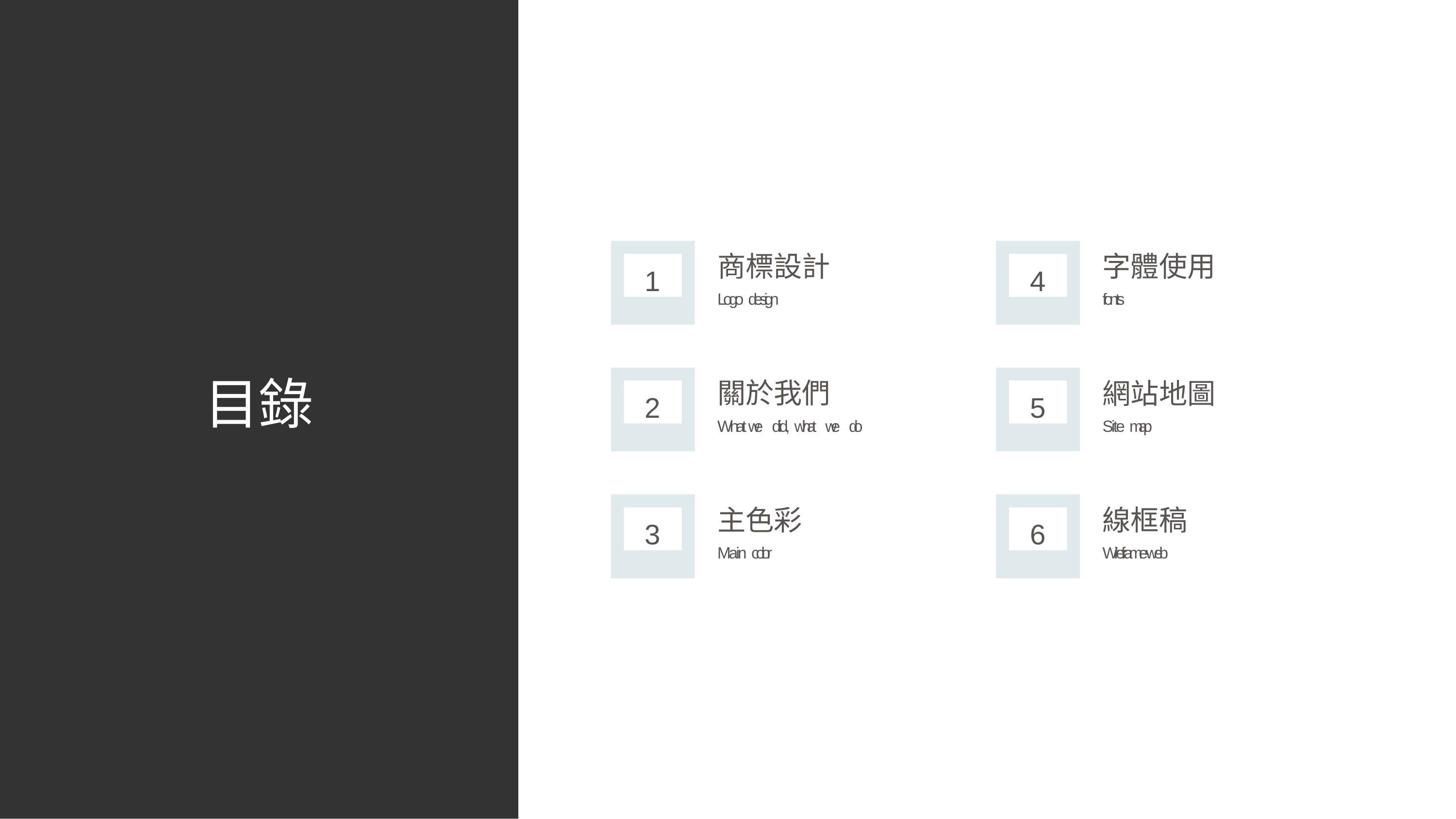

# 商標設計
Logo design
字體使用
fonts

1
4
關於我們
What we did, what we do
網站地圖
Site map

目錄
2
5
主⾊彩
Main color
線框稿
Wireframe-web

3
6